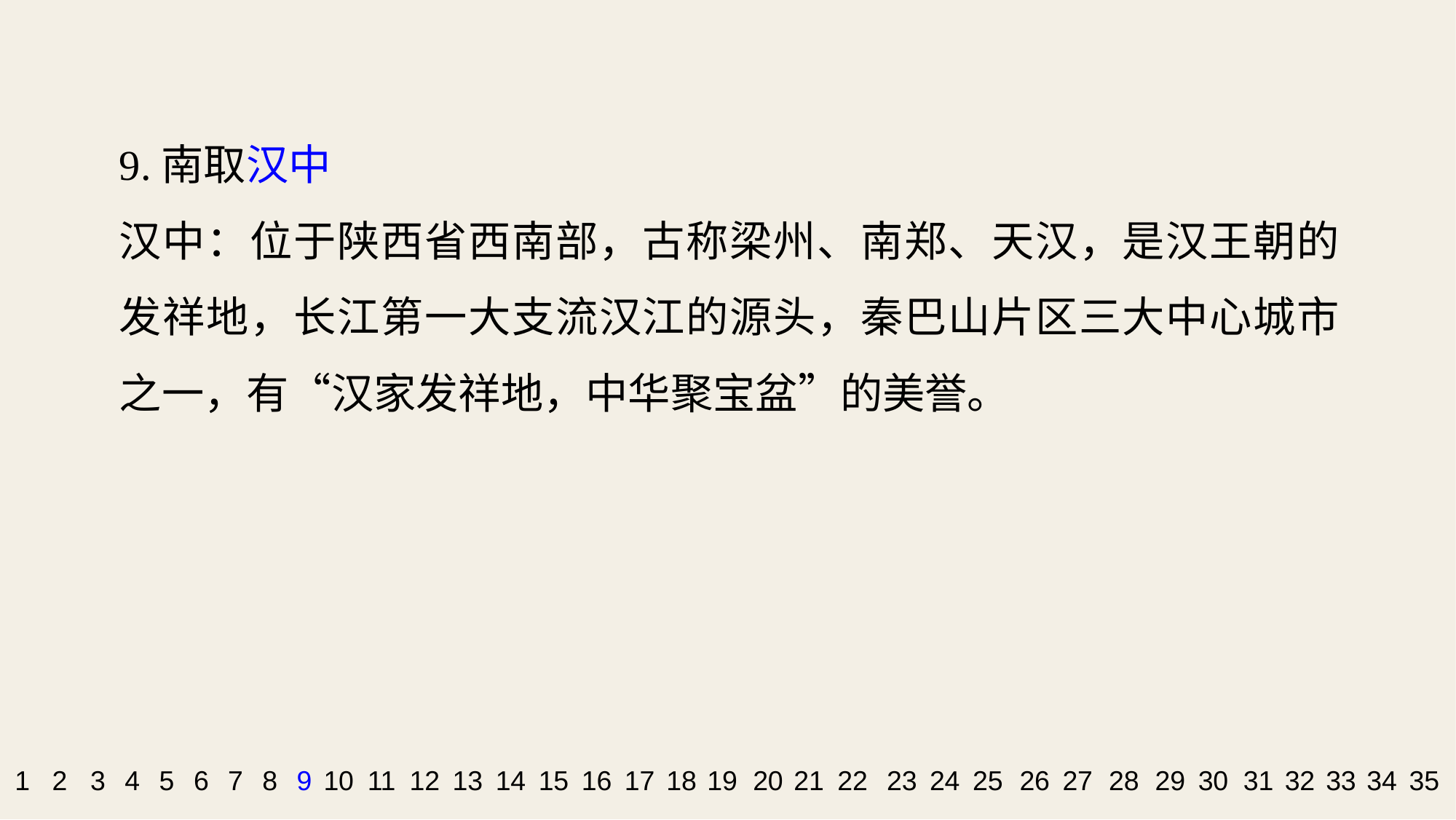

9.南取汉中
汉中：位于陕西省西南部，古称梁州、南郑、天汉，是汉王朝的发祥地，长江第一大支流汉江的源头，秦巴山片区三大中心城市之一，有“汉家发祥地，中华聚宝盆”的美誉。
1
2
3
4
5
6
7
8
9
10
11
12
13
14
15
16
17
18
19
20
21
22
23
24
25
26
27
28
29
30
31
32
33
34
35